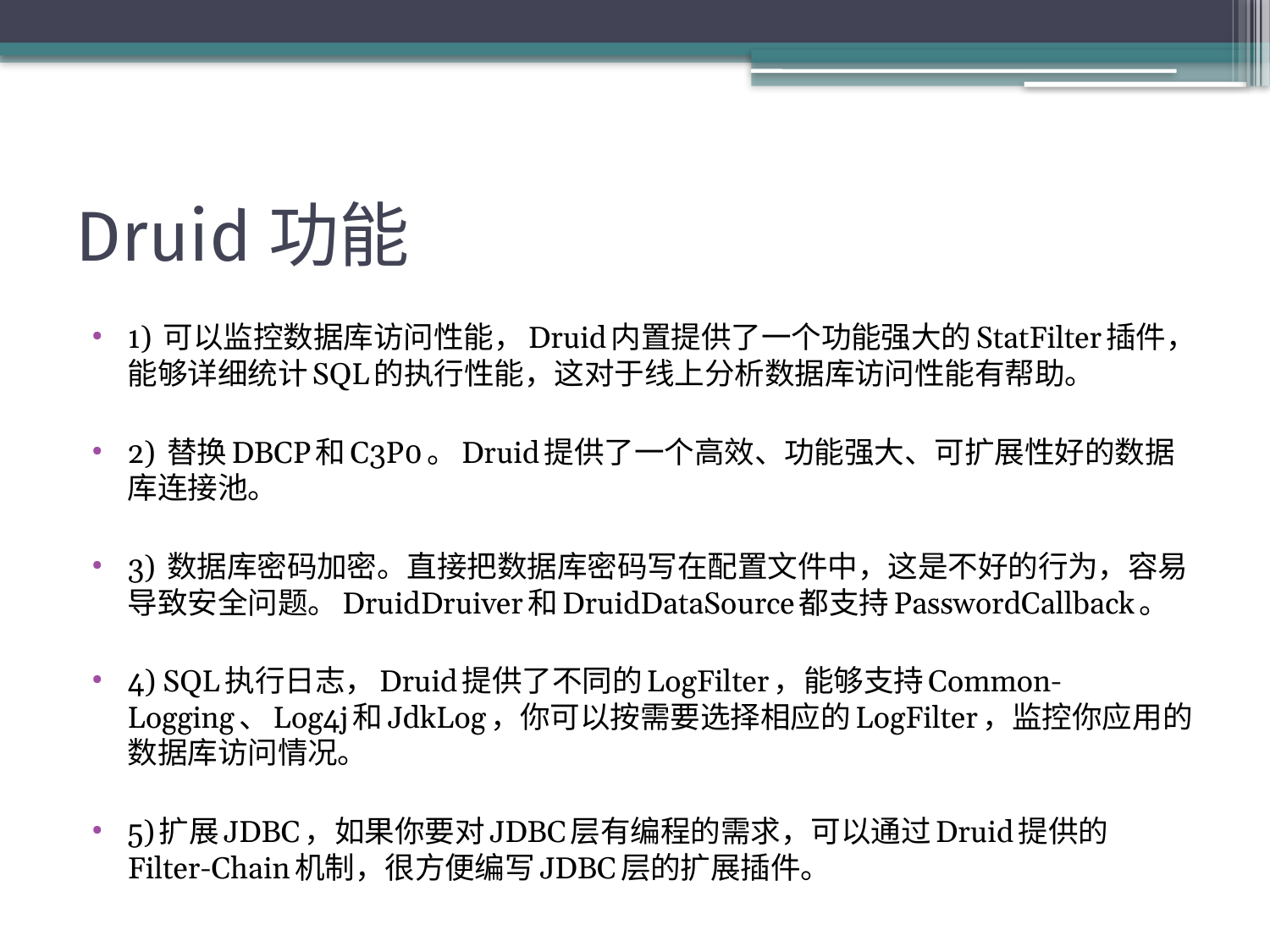

# Druid功能
1) 可以监控数据库访问性能，Druid内置提供了一个功能强大的StatFilter插件，能够详细统计SQL的执行性能，这对于线上分析数据库访问性能有帮助。

2) 替换DBCP和C3P0。Druid提供了一个高效、功能强大、可扩展性好的数据库连接池。

3) 数据库密码加密。直接把数据库密码写在配置文件中，这是不好的行为，容易导致安全问题。DruidDruiver和DruidDataSource都支持PasswordCallback。

4) SQL执行日志，Druid提供了不同的LogFilter，能够支持Common-Logging、Log4j和JdkLog，你可以按需要选择相应的LogFilter，监控你应用的数据库访问情况。

5)扩展JDBC，如果你要对JDBC层有编程的需求，可以通过Druid提供的Filter-Chain机制，很方便编写JDBC层的扩展插件。